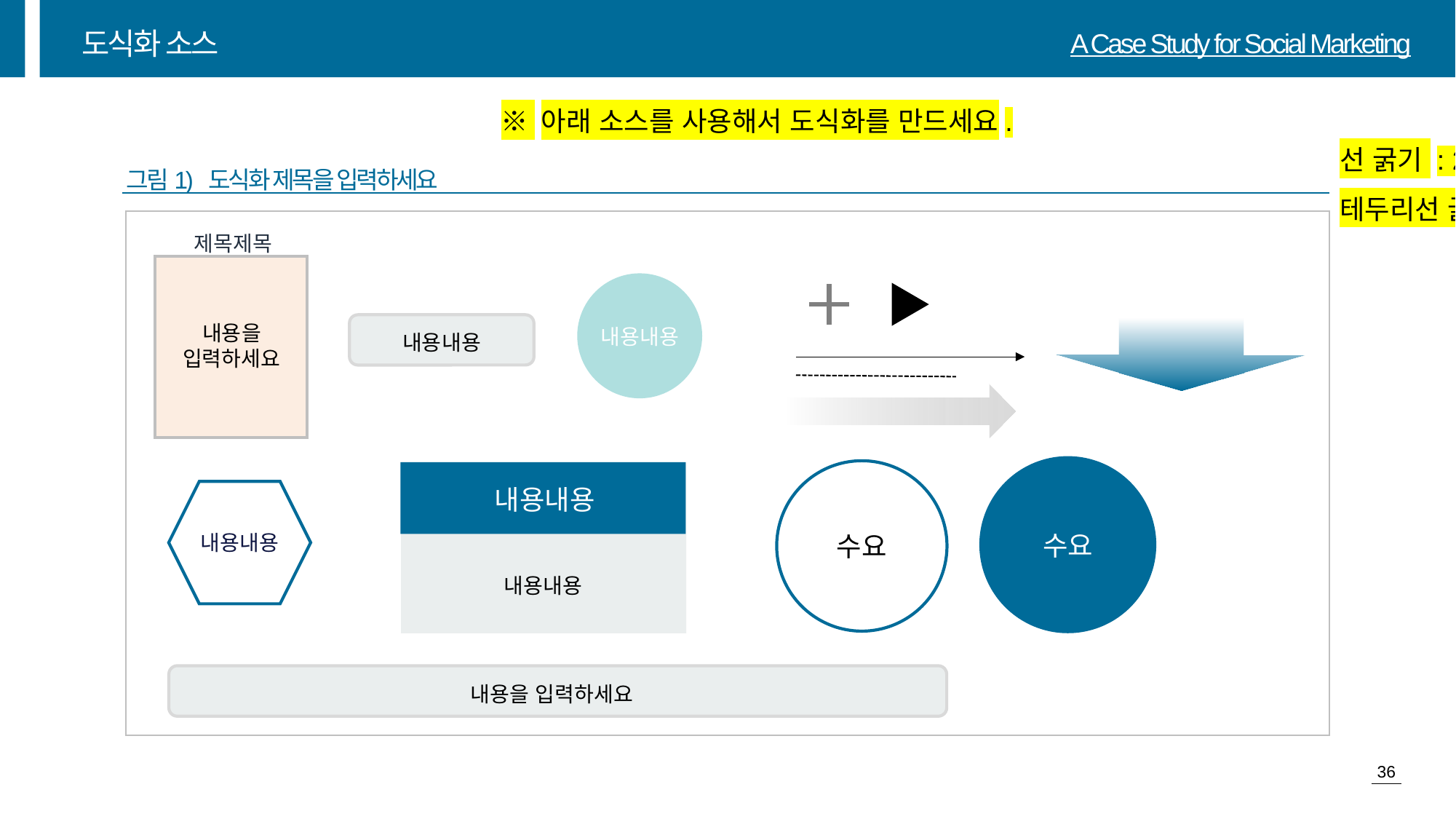

도식화 소스
※ 아래 소스를 사용해서 도식화를 만드세요.
선 굵기 : 2pt
테두리선 굵기 : 2pt
그림1)  도식화 제목을 입력하세요

제목제목

내용을
입력하세요

내용내용

내용내용

수요
수요

내용내용
내용내용

내용내용

내용을 입력하세요